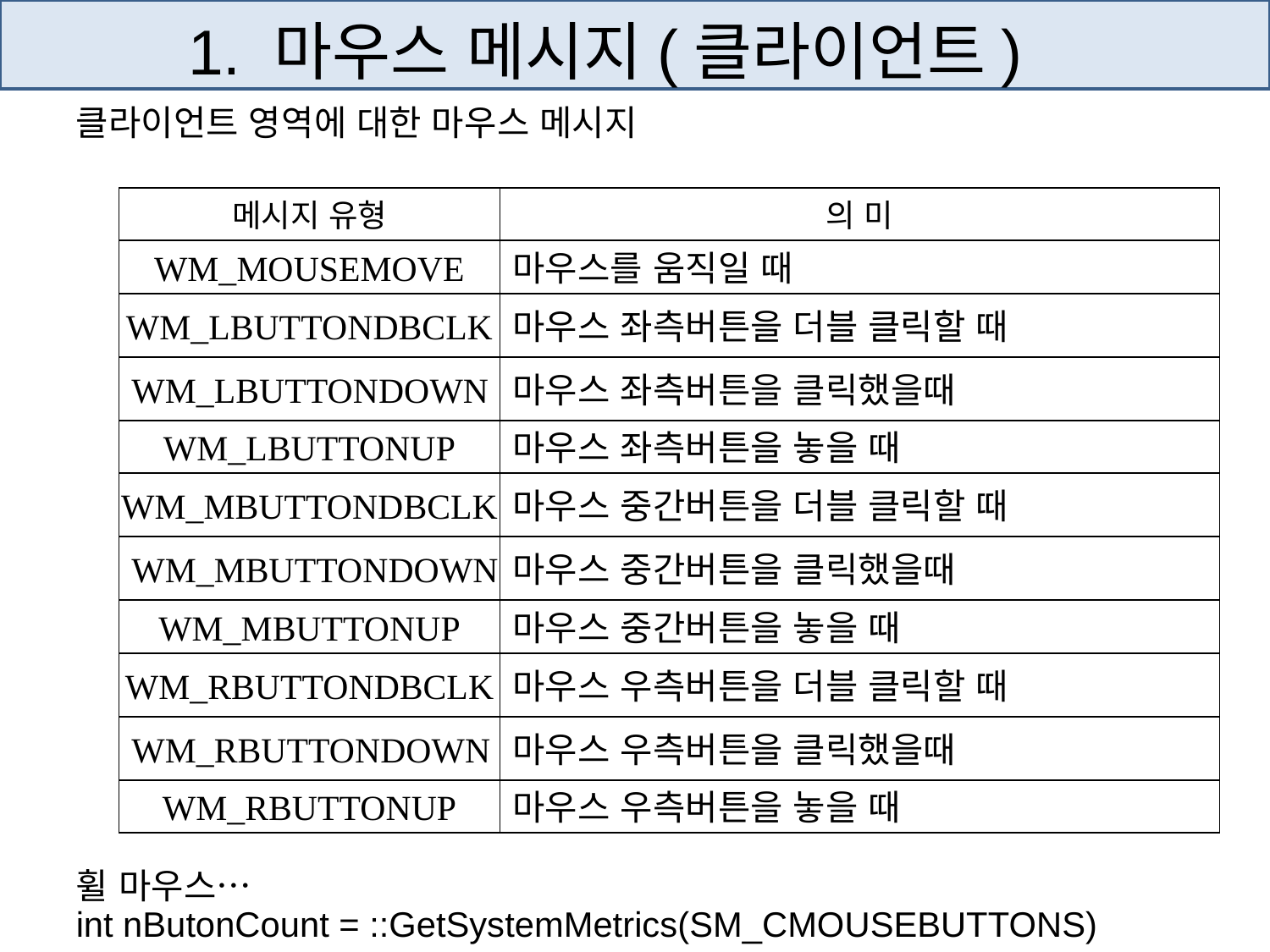

# 1. 마우스 메시지(클라이언트)
클라이언트 영역에 대한 마우스 메시지
메시지 유형
의 미
WM_MOUSEMOVE
마우스를 움직일 때
WM_LBUTTONDBCLK
마우스 좌측버튼을 더블 클릭할 때
WM_LBUTTONDOWN
마우스 좌측버튼을 클릭했을때
WM_LBUTTONUP
마우스 좌측버튼을 놓을 때
WM_MBUTTONDBCLK
마우스 중간버튼을 더블 클릭할 때
WM_MBUTTONDOWN
마우스 중간버튼을 클릭했을때
WM_MBUTTONUP
마우스 중간버튼을 놓을 때
WM_RBUTTONDBCLK
마우스 우측버튼을 더블 클릭할 때
WM_RBUTTONDOWN
마우스 우측버튼을 클릭했을때
WM_RBUTTONUP
마우스 우측버튼을 놓을 때
휠 마우스…
int nButonCount = ::GetSystemMetrics(SM_CMOUSEBUTTONS)